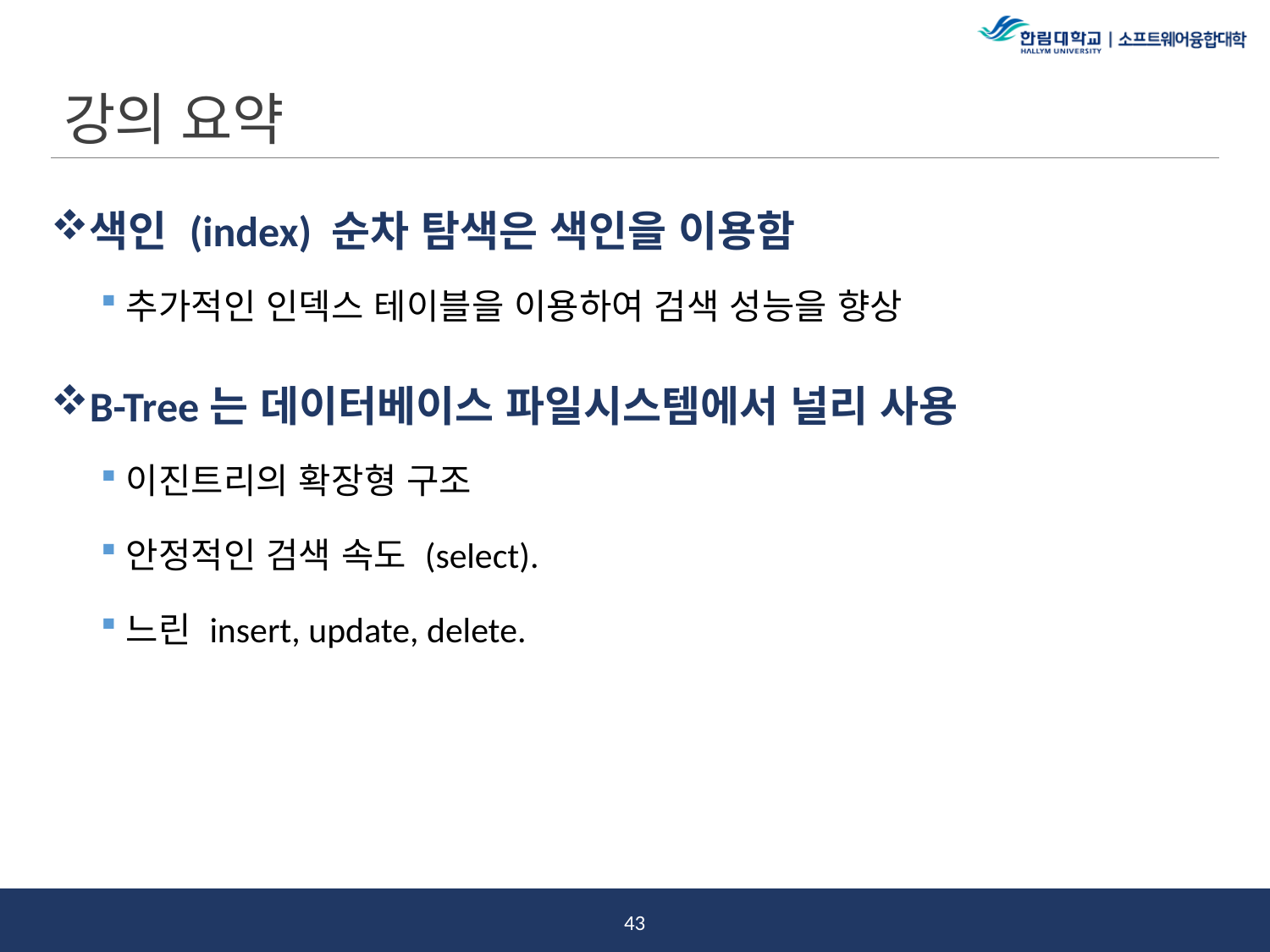

# 강의 요약
색인 (index) 순차 탐색은 색인을 이용함
추가적인 인덱스 테이블을 이용하여 검색 성능을 향상
B-Tree는 데이터베이스 파일시스템에서 널리 사용
이진트리의 확장형 구조
안정적인 검색 속도 (select).
느린 insert, update, delete.
43